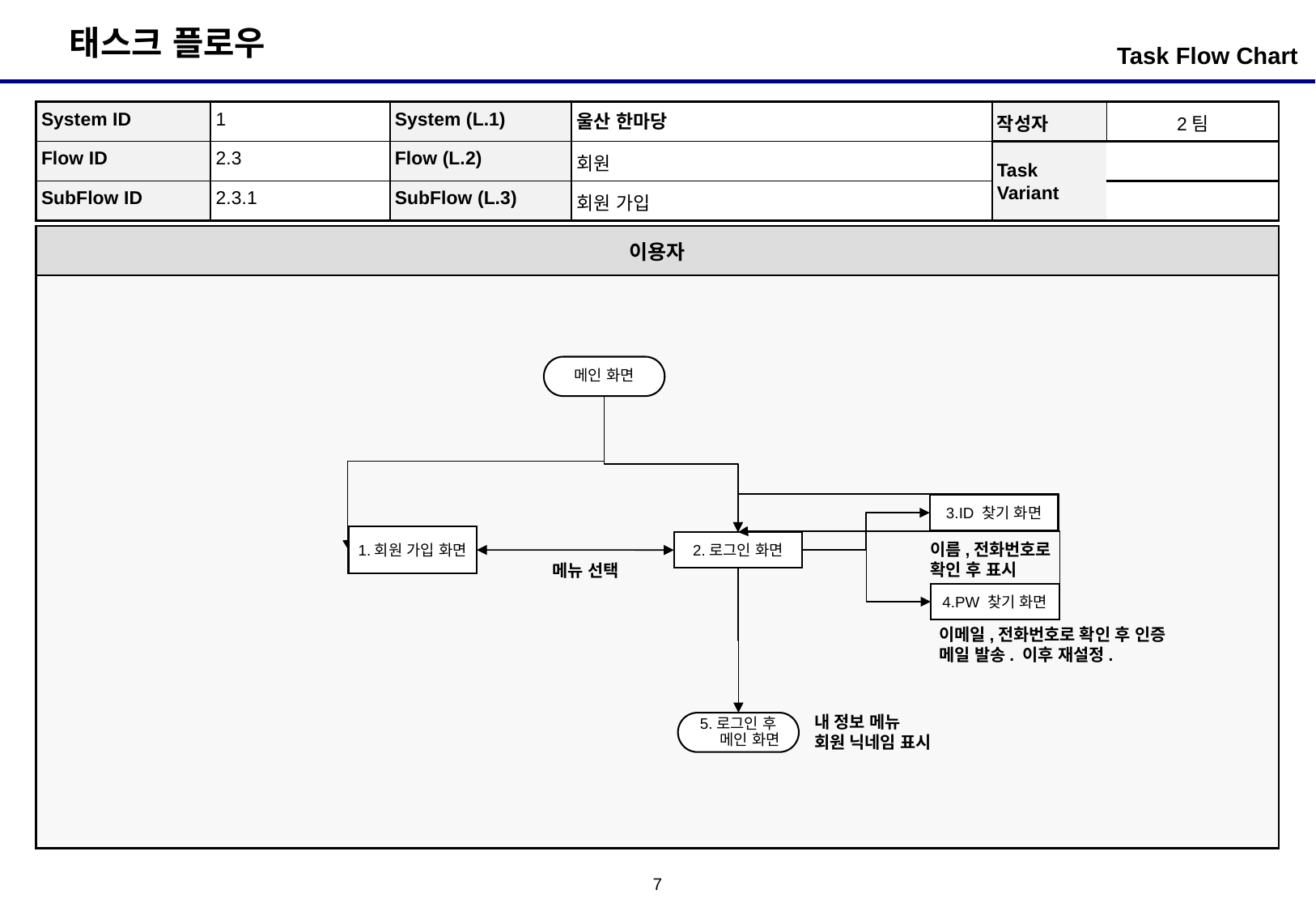

Task Flow Chart
| System ID | 1 | System (L.1) | 울산 한마당 | 작성자 | 2팀 |
| --- | --- | --- | --- | --- | --- |
| Flow ID | 2.3 | Flow (L.2) | 회원 | Task Variant |  |
| SubFlow ID | 2.3.1 | SubFlow (L.3) | 회원 가입 |  |  |
| 이용자 |
| --- |
|  |
메인 화면
3.ID 찾기 화면
1.회원 가입 화면
2.로그인 화면
이름,전화번호로 확인 후 표시
메뉴 선택
4.PW 찾기 화면
이메일,전화번호로 확인 후 인증 메일 발송. 이후 재설정.
내 정보 메뉴
회원 닉네임 표시
5.로그인 후 메인 화면